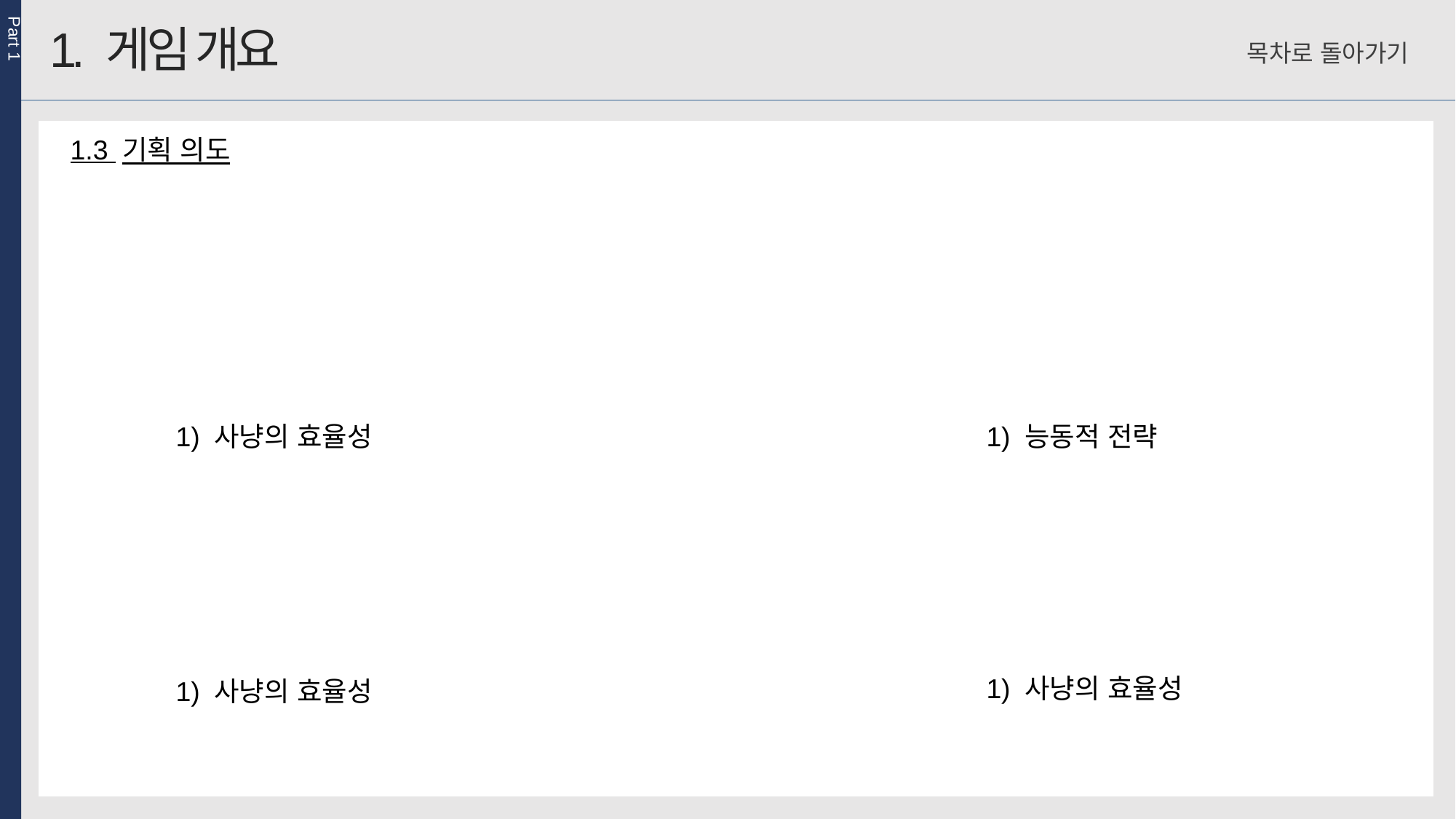

Part 1
1. 게임 개요
목차로 돌아가기

1.3 기획 의도
1) 사냥의 효율성
1) 능동적 전략
1) 사냥의 효율성
1) 사냥의 효율성